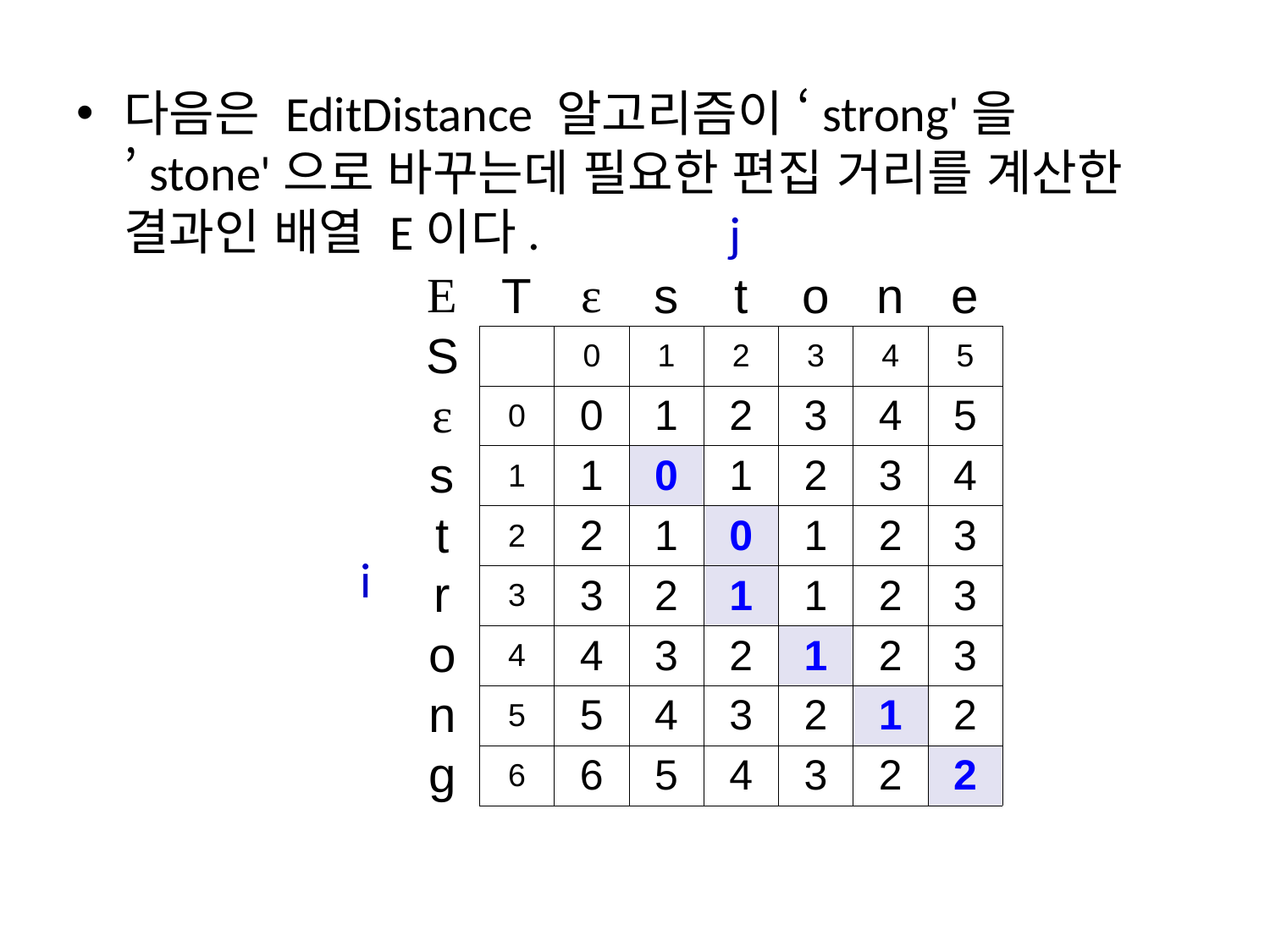

다음은 EditDistance 알고리즘이 ‘strong'을 ’stone'으로 바꾸는데 필요한 편집 거리를 계산한 결과인 배열 E이다.

j
| E | T | ε | s | t | o | n | e |
| --- | --- | --- | --- | --- | --- | --- | --- |
| S |  | 0 | 1 | 2 | 3 | 4 | 5 |
| ε | 0 | 0 | 1 | 2 | 3 | 4 | 5 |
| s | 1 | 1 | 0 | 1 | 2 | 3 | 4 |
| t | 2 | 2 | 1 | 0 | 1 | 2 | 3 |
| r | 3 | 3 | 2 | 1 | 1 | 2 | 3 |
| o | 4 | 4 | 3 | 2 | 1 | 2 | 3 |
| n | 5 | 5 | 4 | 3 | 2 | 1 | 2 |
| g | 6 | 6 | 5 | 4 | 3 | 2 | 2 |
i